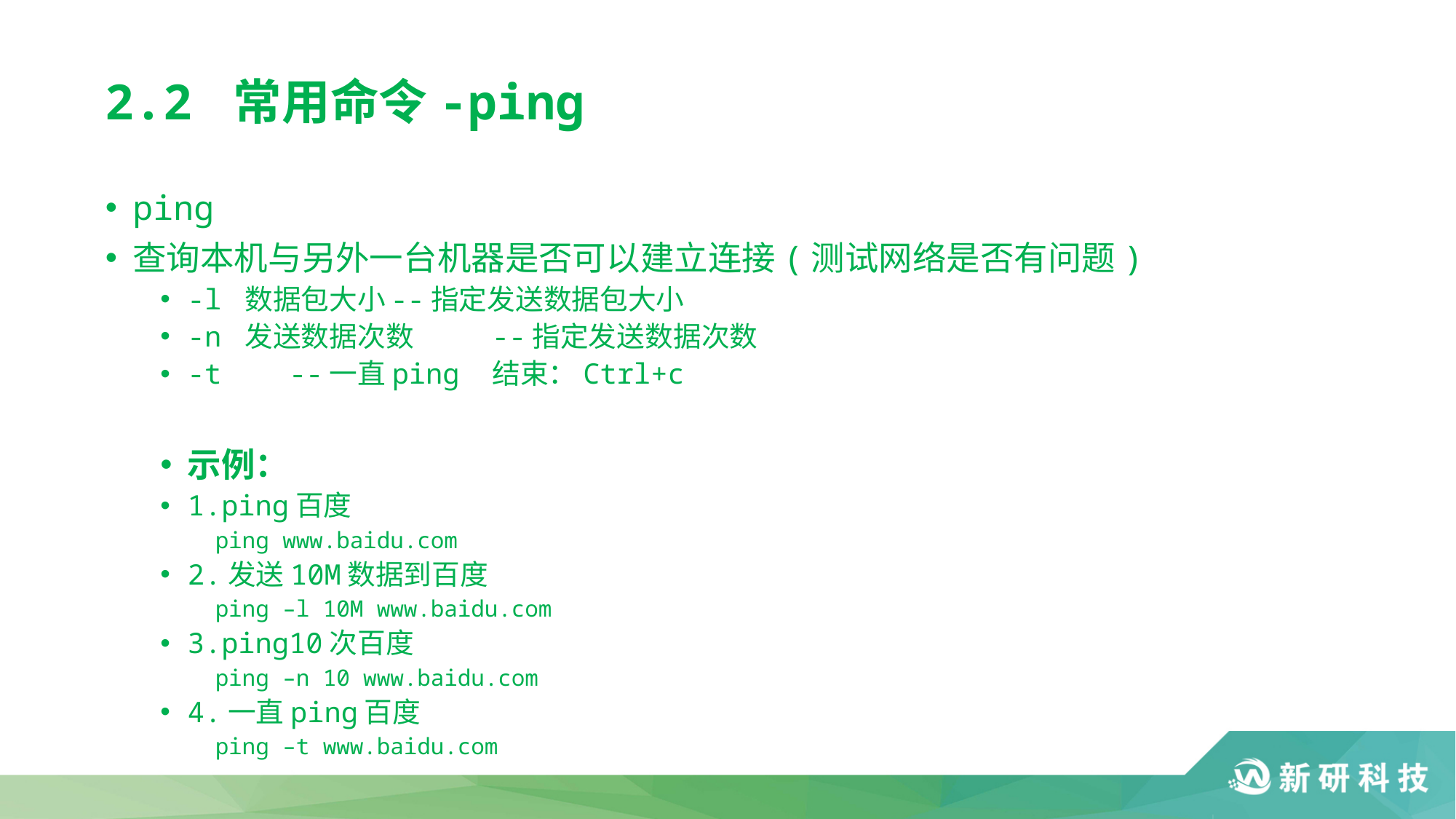

# 2.2 常用命令-ping
ping
查询本机与另外一台机器是否可以建立连接(测试网络是否有问题)
-l 数据包大小	--指定发送数据包大小
-n 发送数据次数	--指定发送数据次数
-t		--一直ping	结束：Ctrl+c

示例：
1.ping百度
ping www.baidu.com
2.发送10M数据到百度
ping –l 10M www.baidu.com
3.ping10次百度
ping –n 10 www.baidu.com
4.一直ping百度
ping –t www.baidu.com